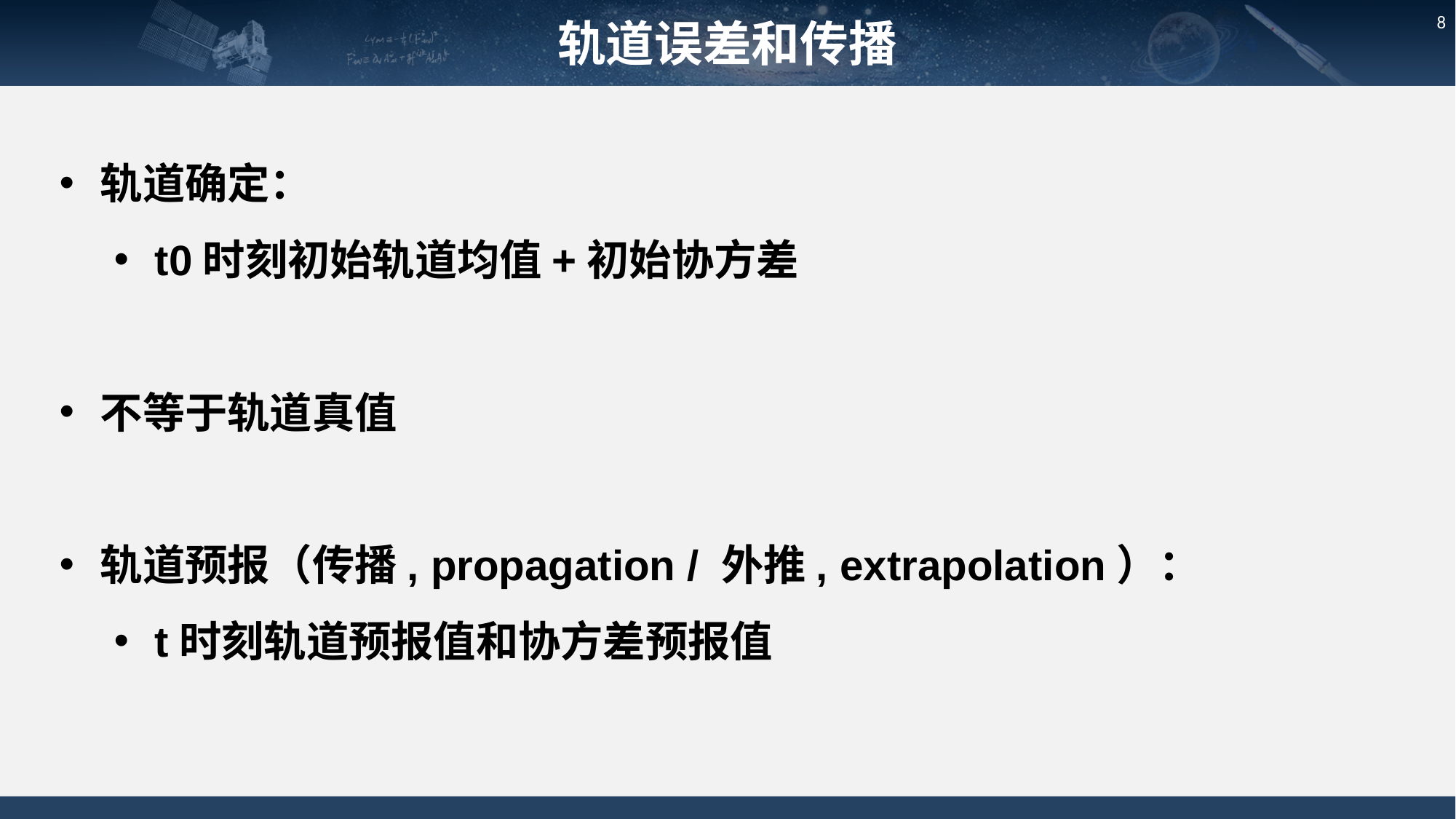

轨道误差和传播
8
轨道确定：
t0时刻初始轨道均值+初始协方差

不等于轨道真值

轨道预报（传播, propagation / 外推, extrapolation）：
t时刻轨道预报值和协方差预报值